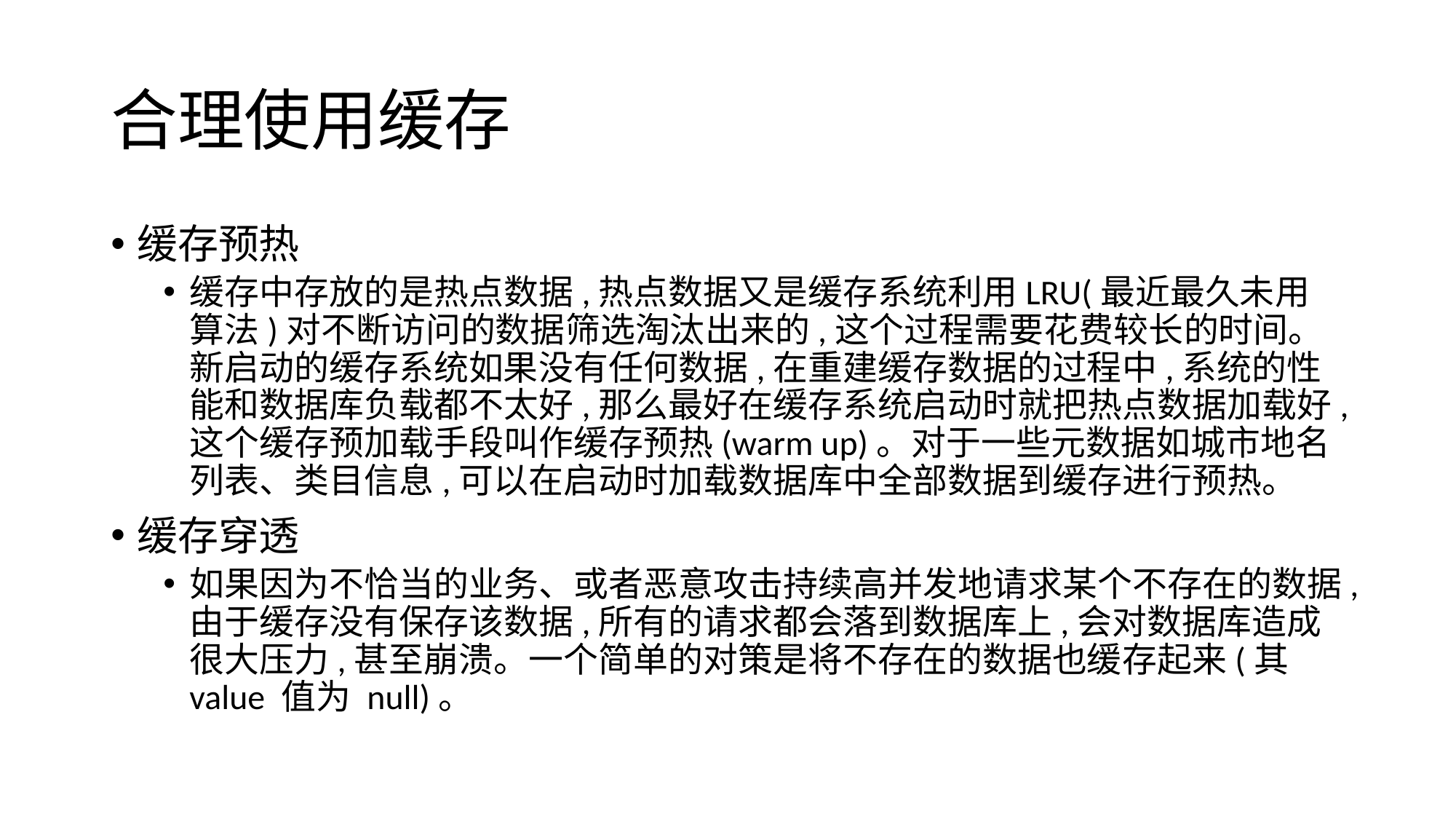

# 合理使用缓存
缓存预热
缓存中存放的是热点数据,热点数据又是缓存系统利用LRU(最近最久未用算法)对不断访问的数据筛选淘汰出来的,这个过程需要花费较长的时间。新启动的缓存系统如果没有任何数据,在重建缓存数据的过程中,系统的性能和数据库负载都不太好,那么最好在缓存系统启动时就把热点数据加载好,这个缓存预加载手段叫作缓存预热(warm up)。对于一些元数据如城市地名列表、类目信息,可以在启动时加载数据库中全部数据到缓存进行预热。
缓存穿透
如果因为不恰当的业务、或者恶意攻击持续高并发地请求某个不存在的数据,由于缓存没有保存该数据,所有的请求都会落到数据库上,会对数据库造成很大压力,甚至崩溃。一个简单的对策是将不存在的数据也缓存起来(其value 值为 null)。